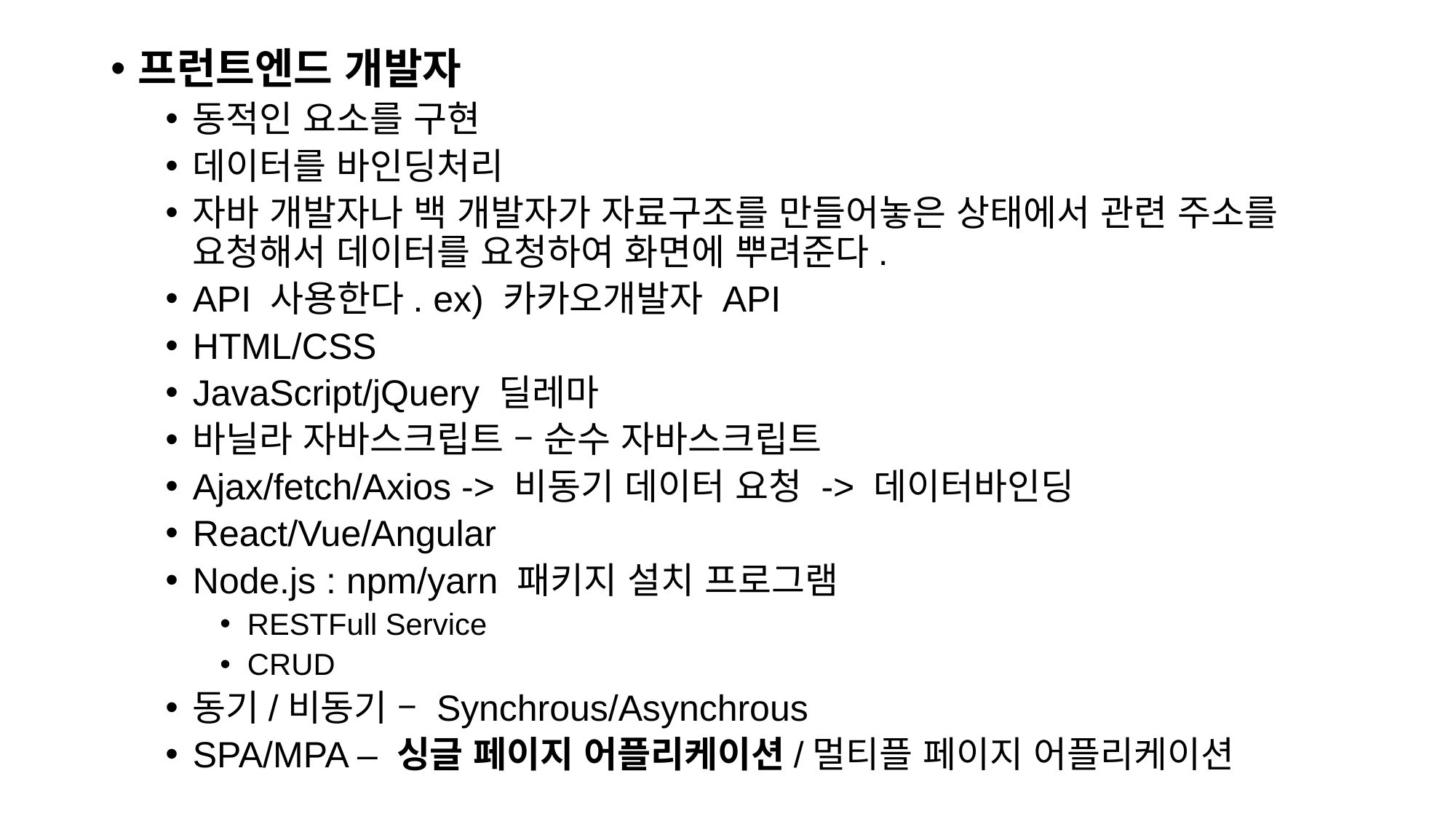

프런트엔드 개발자
동적인 요소를 구현
데이터를 바인딩처리
자바 개발자나 백 개발자가 자료구조를 만들어놓은 상태에서 관련 주소를 요청해서 데이터를 요청하여 화면에 뿌려준다.
API 사용한다. ex) 카카오개발자 API
HTML/CSS
JavaScript/jQuery 딜레마
바닐라 자바스크립트 – 순수 자바스크립트
Ajax/fetch/Axios -> 비동기 데이터 요청 -> 데이터바인딩
React/Vue/Angular
Node.js : npm/yarn 패키지 설치 프로그램
RESTFull Service
CRUD
동기/비동기 – Synchrous/Asynchrous
SPA/MPA – 싱글 페이지 어플리케이션/멀티플 페이지 어플리케이션